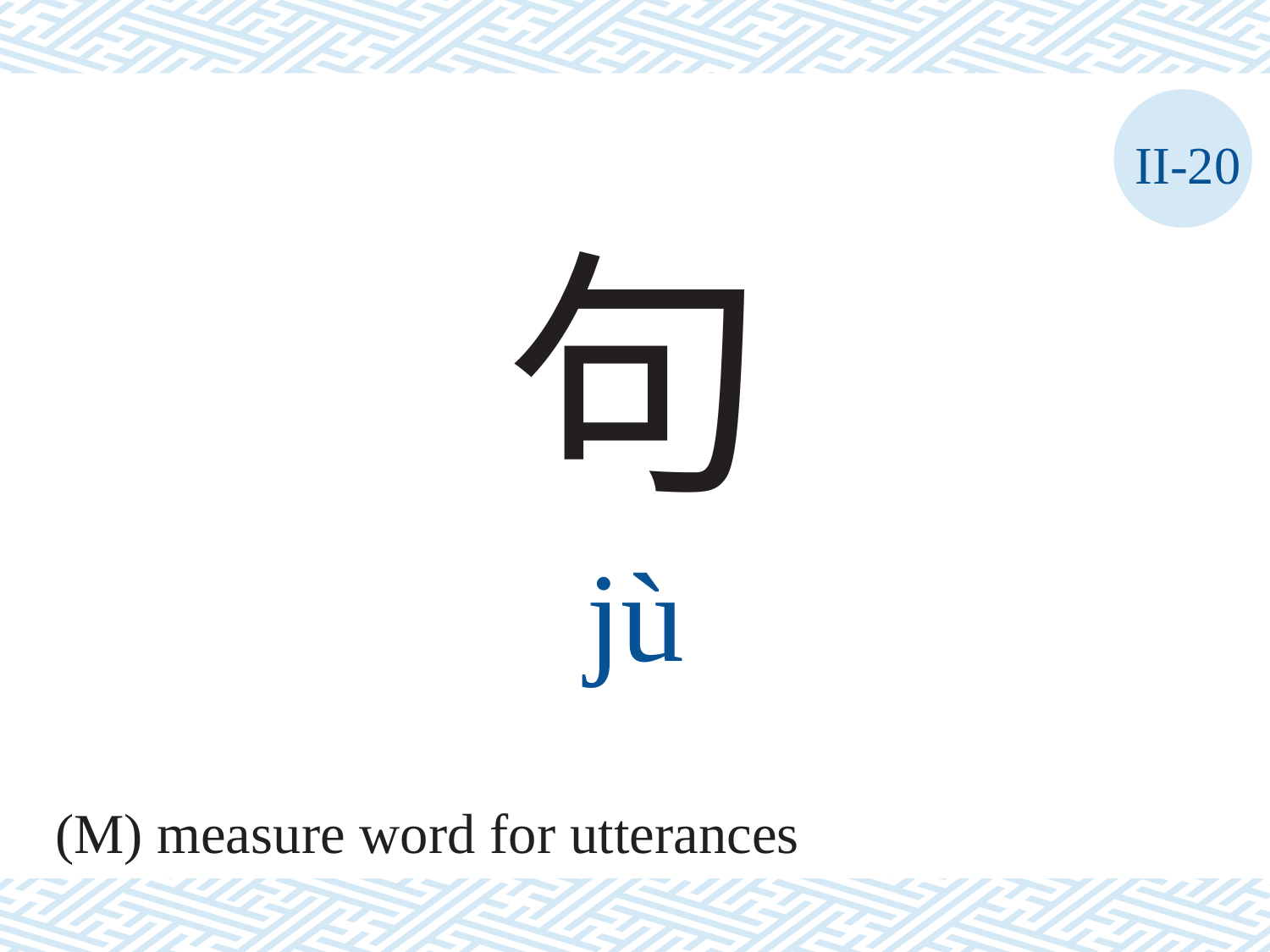

II-20
句
jù
(M) measure word for utterances